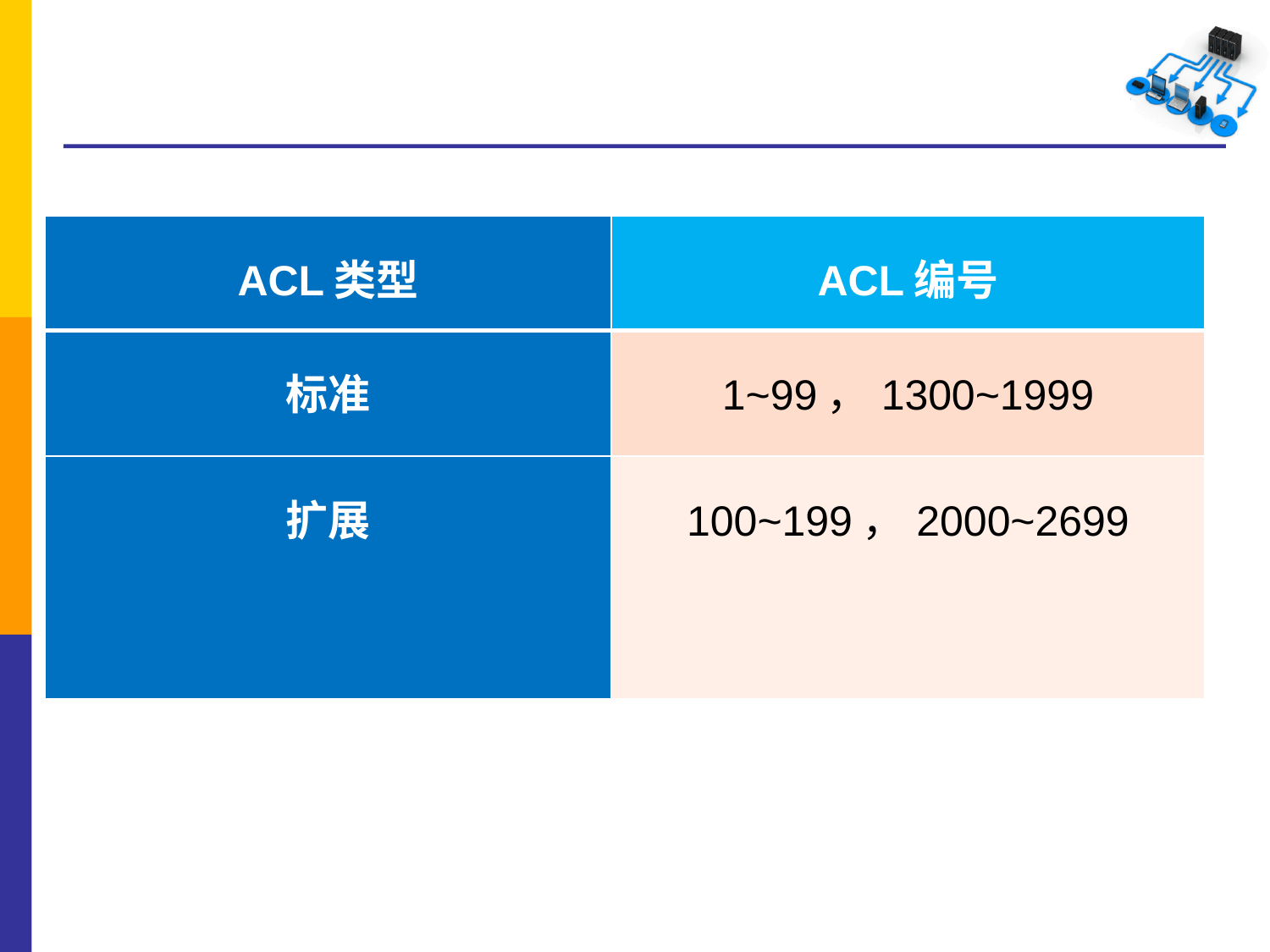

| ACL类型 | ACL编号 |
| --- | --- |
| 标准 | 1~99，1300~1999 |
| 扩展 | 100~199，2000~2699 |